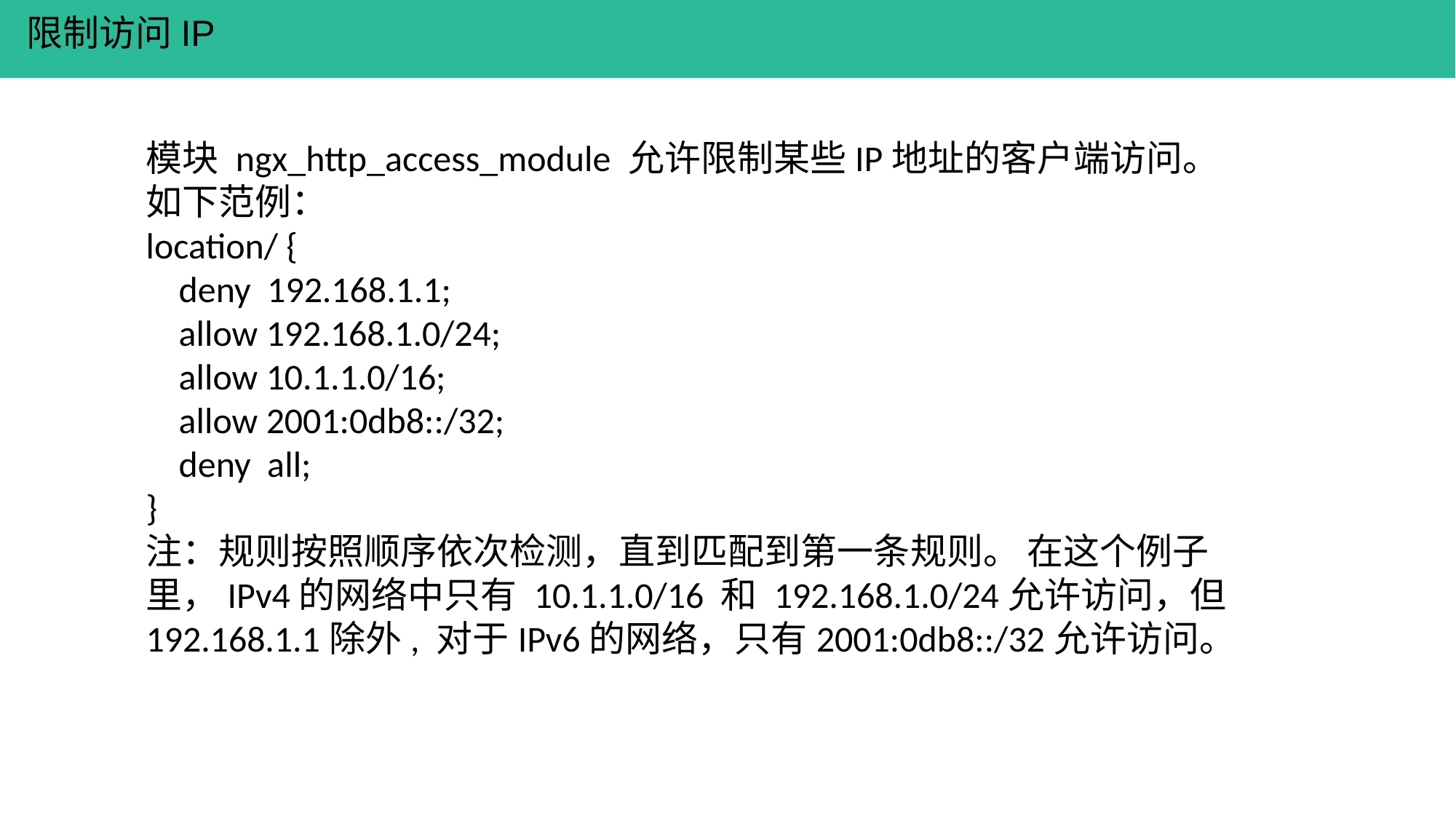

限制访问IP
模块 ngx_http_access_module 允许限制某些IP地址的客户端访问。
如下范例：
location/ {
    deny  192.168.1.1;
    allow 192.168.1.0/24;
    allow 10.1.1.0/16;
    allow 2001:0db8::/32;
    deny  all;
}
注：规则按照顺序依次检测，直到匹配到第一条规则。 在这个例子里，IPv4的网络中只有 10.1.1.0/16 和 192.168.1.0/24允许访问，但 192.168.1.1除外, 对于IPv6的网络，只有2001:0db8::/32允许访问。